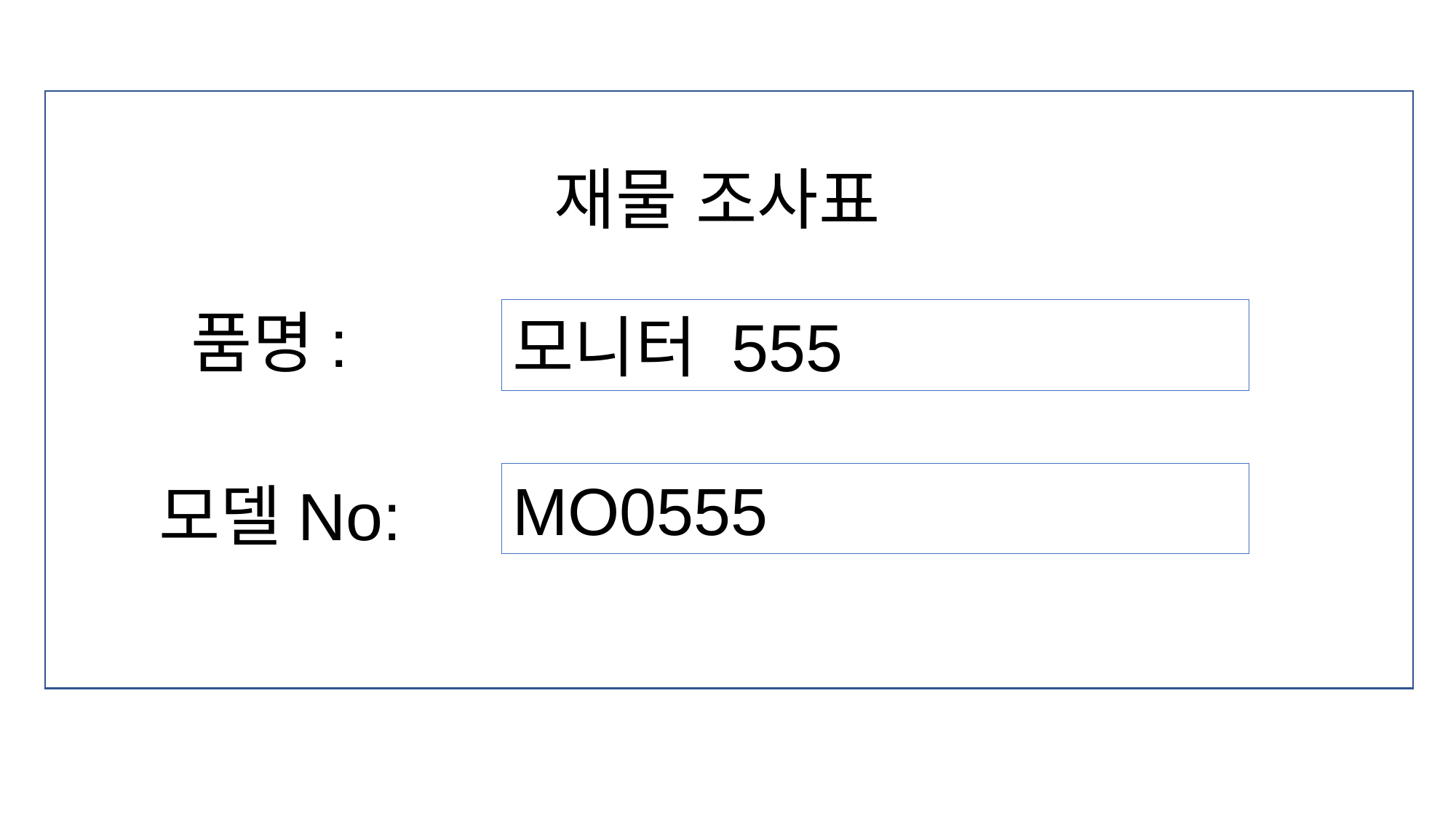

재물 조사표
품명:
모니터 555
MO0555
모델No: